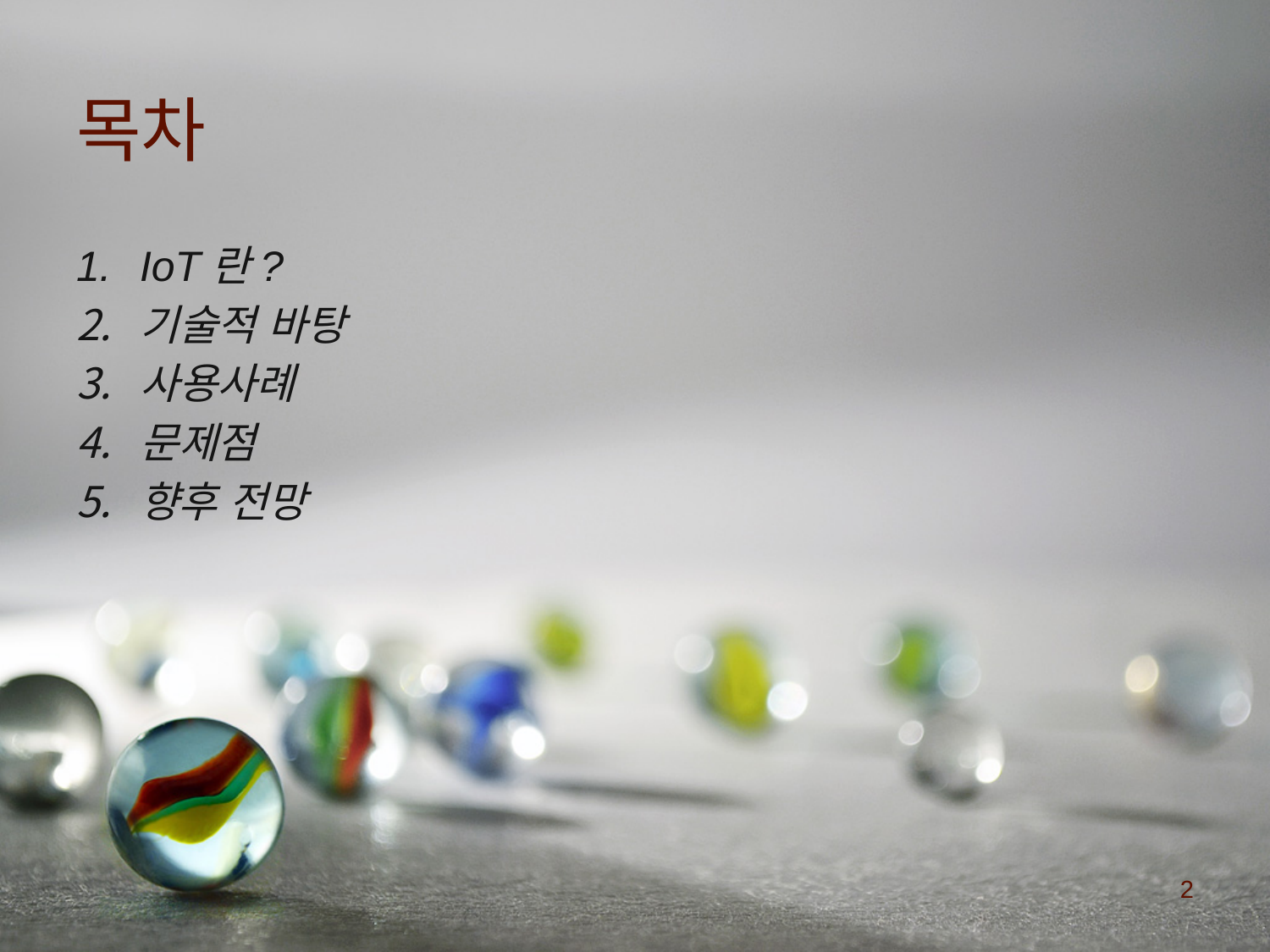

# 목차
IoT란?
기술적 바탕
사용사례
문제점
향후 전망

2